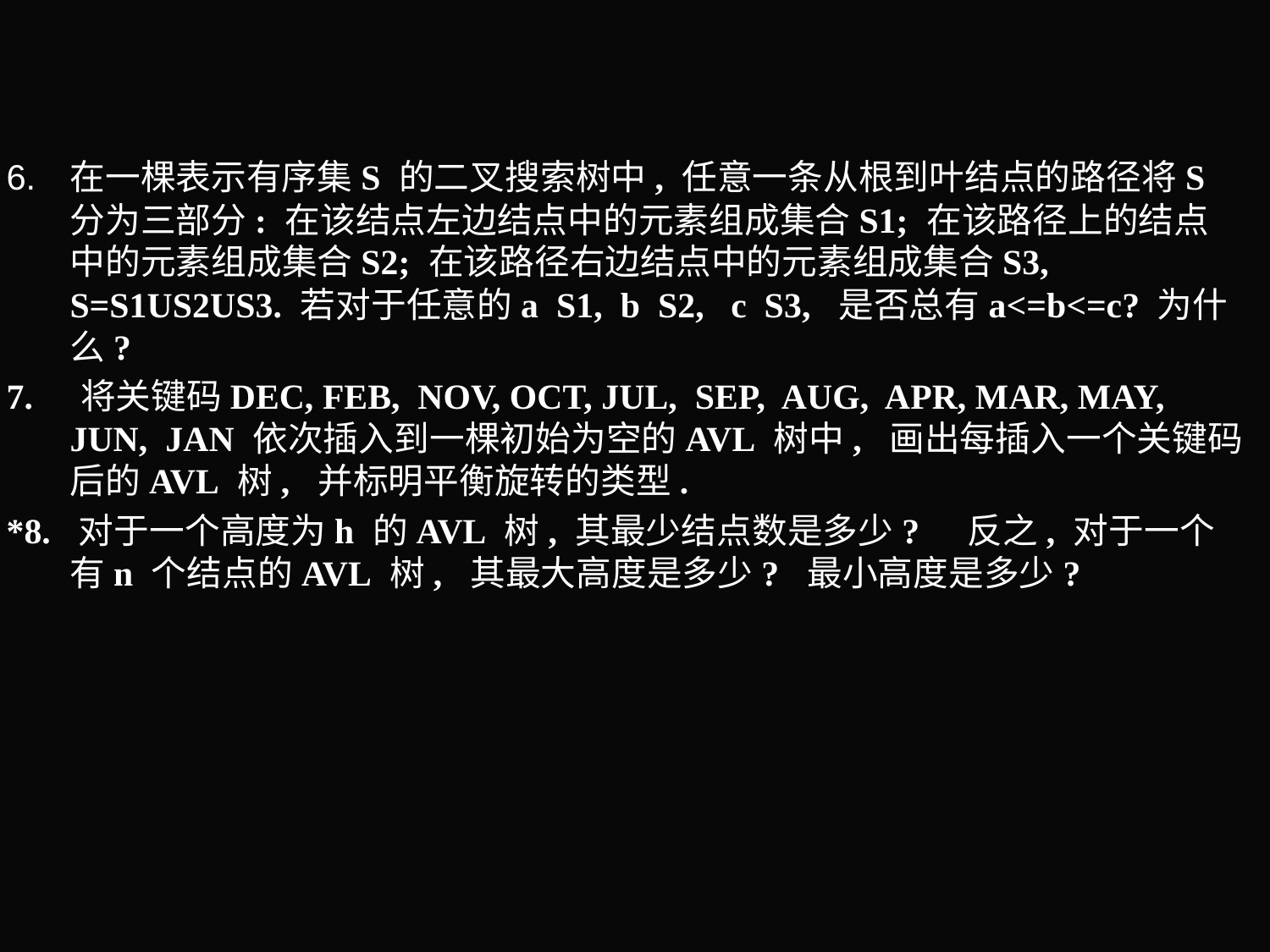

在一棵表示有序集S 的二叉搜索树中, 任意一条从根到叶结点的路径将S分为三部分: 在该结点左边结点中的元素组成集合S1; 在该路径上的结点中的元素组成集合S2; 在该路径右边结点中的元素组成集合S3,  S=S1US2US3. 若对于任意的a  S1,  b  S2,   c  S3,  是否总有a<=b<=c? 为什么?
7.    将关键码DEC, FEB,  NOV, OCT, JUL,  SEP,  AUG,  APR, MAR, MAY, JUN,  JAN 依次插入到一棵初始为空的AVL 树中,  画出每插入一个关键码后的AVL 树,  并标明平衡旋转的类型.
*8.  对于一个高度为h 的AVL 树, 其最少结点数是多少?    反之, 对于一个有n 个结点的AVL 树,  其最大高度是多少?  最小高度是多少?